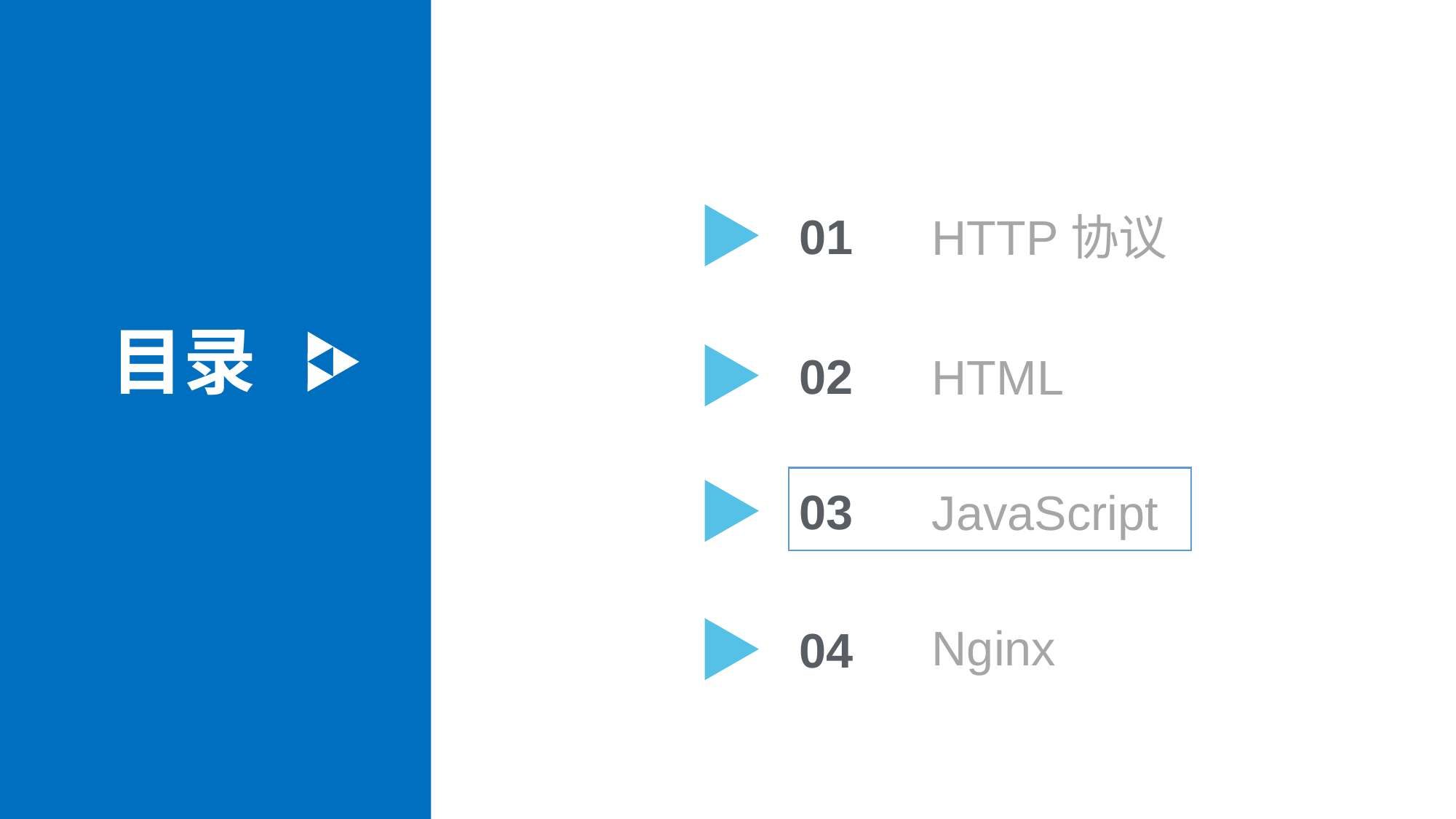

01
HTTP协议

目录

02
HTML

03
JavaScript

04
Nginx